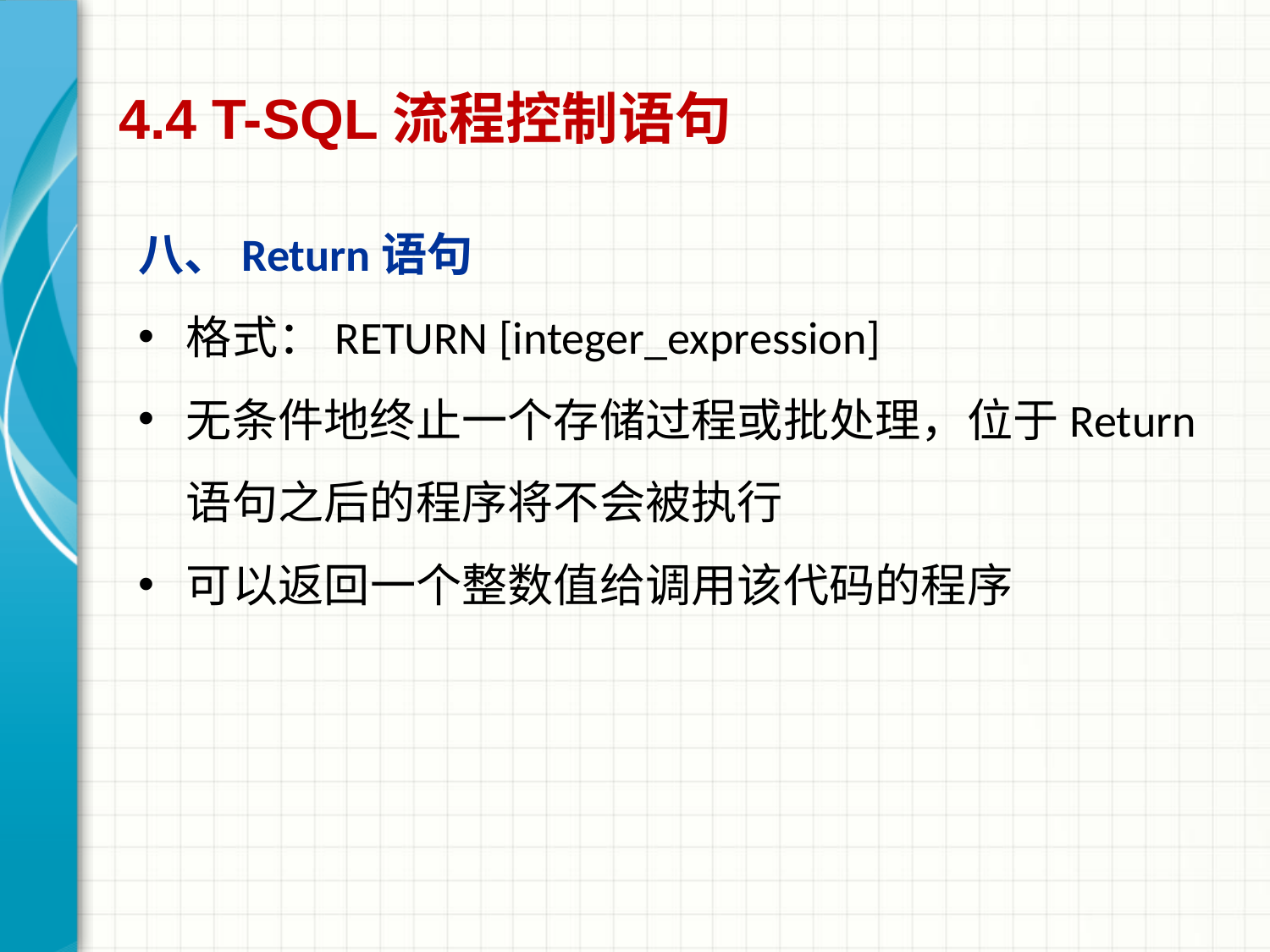

# 4.4 T-SQL流程控制语句
八、Return语句
格式：RETURN [integer_expression]
无条件地终止一个存储过程或批处理，位于Return语句之后的程序将不会被执行
可以返回一个整数值给调用该代码的程序